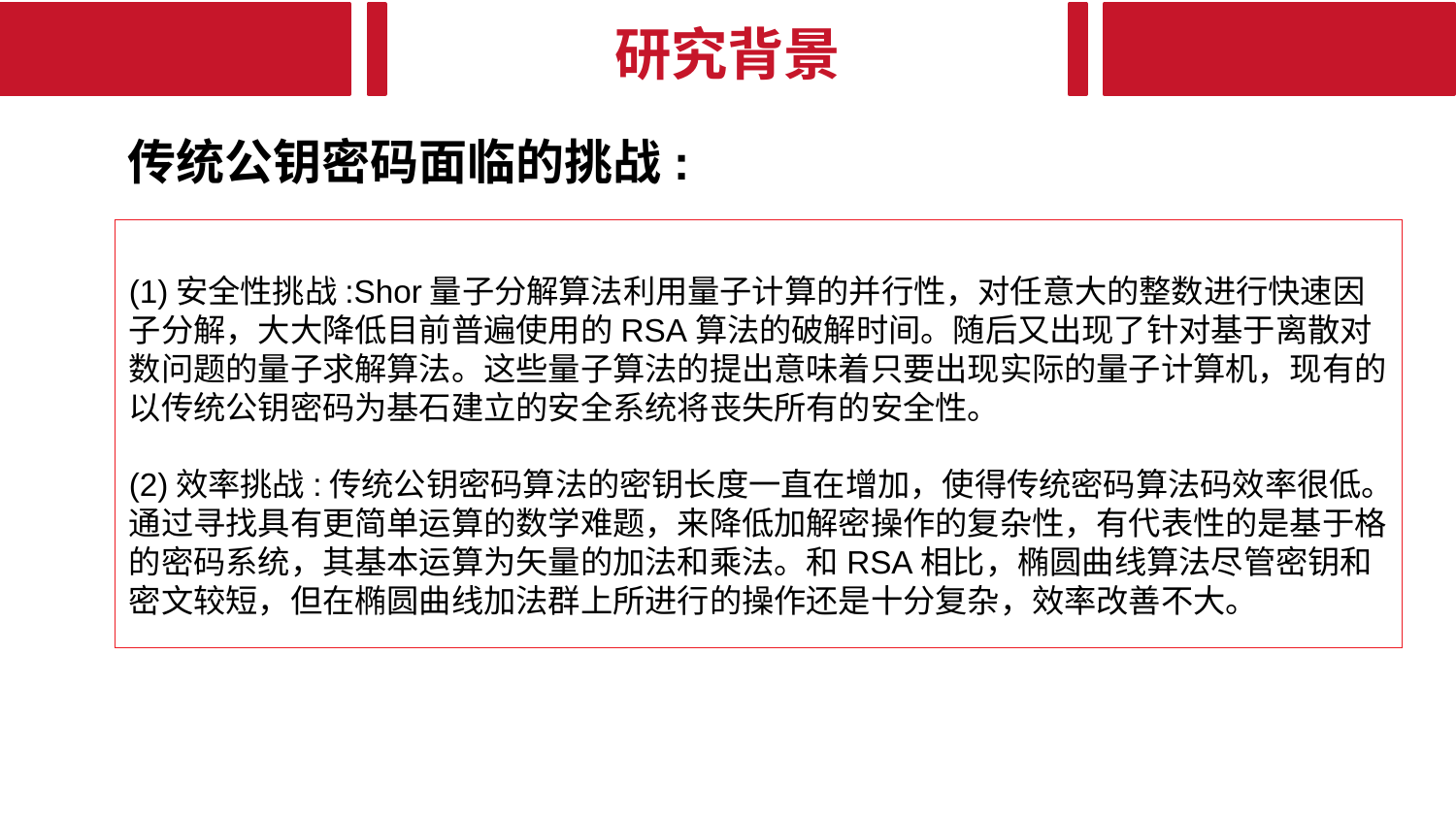

研究背景
 传统公钥密码面临的挑战:

(1)安全性挑战:Shor量子分解算法利用量子计算的并行性，对任意大的整数进行快速因子分解，大大降低目前普遍使用的RSA算法的破解时间。随后又出现了针对基于离散对数问题的量子求解算法。这些量子算法的提出意味着只要出现实际的量子计算机，现有的以传统公钥密码为基石建立的安全系统将丧失所有的安全性。

(2)效率挑战:传统公钥密码算法的密钥长度一直在增加，使得传统密码算法码效率很低。通过寻找具有更简单运算的数学难题，来降低加解密操作的复杂性，有代表性的是基于格的密码系统，其基本运算为矢量的加法和乘法。和RSA相比，椭圆曲线算法尽管密钥和密文较短，但在椭圆曲线加法群上所进行的操作还是十分复杂，效率改善不大。